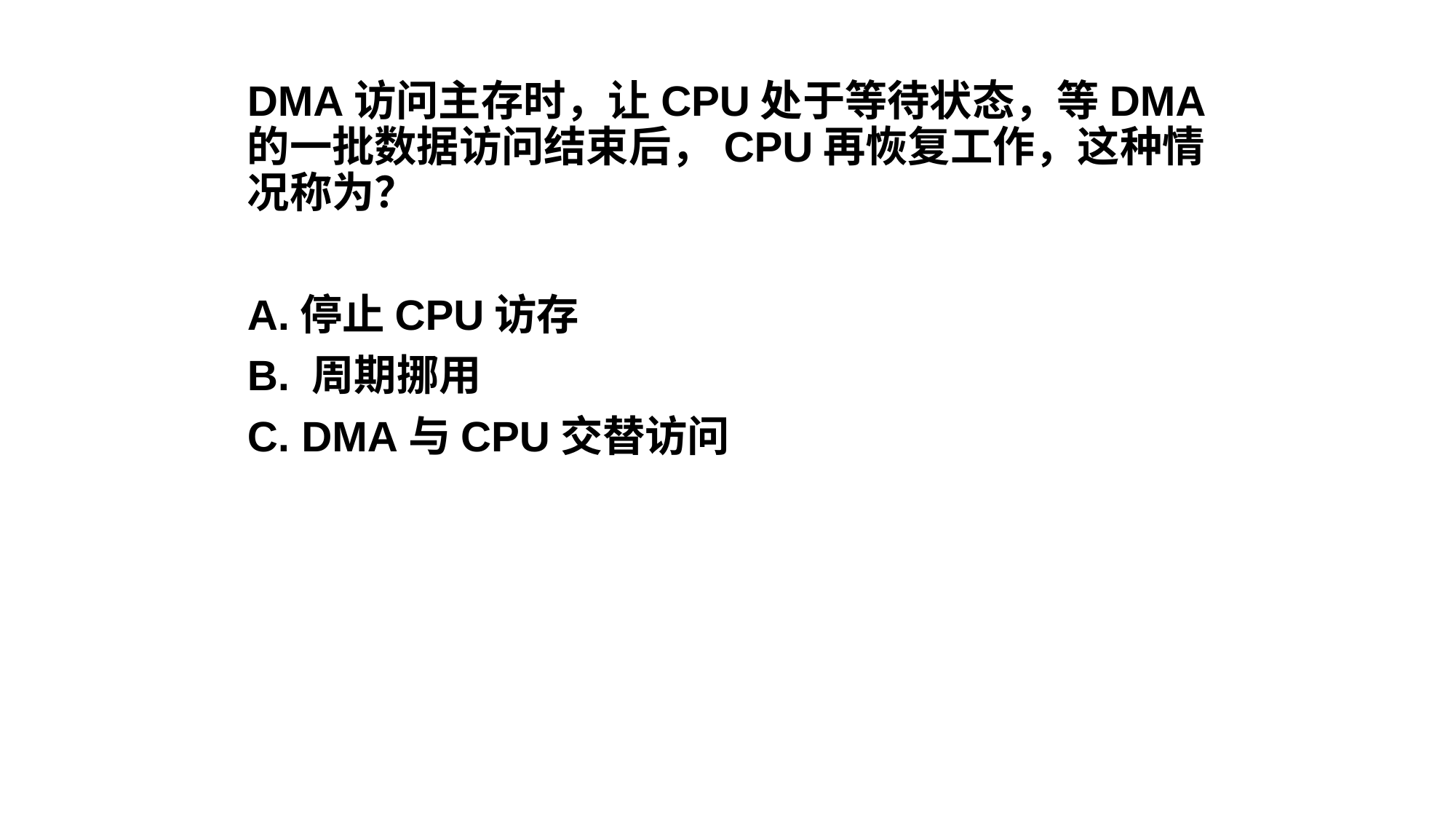

DMA访问主存时，让CPU处于等待状态，等DMA的一批数据访问结束后，CPU再恢复工作，这种情况称为？

A.停止CPU访存
B. 周期挪用
C. DMA与CPU交替访问